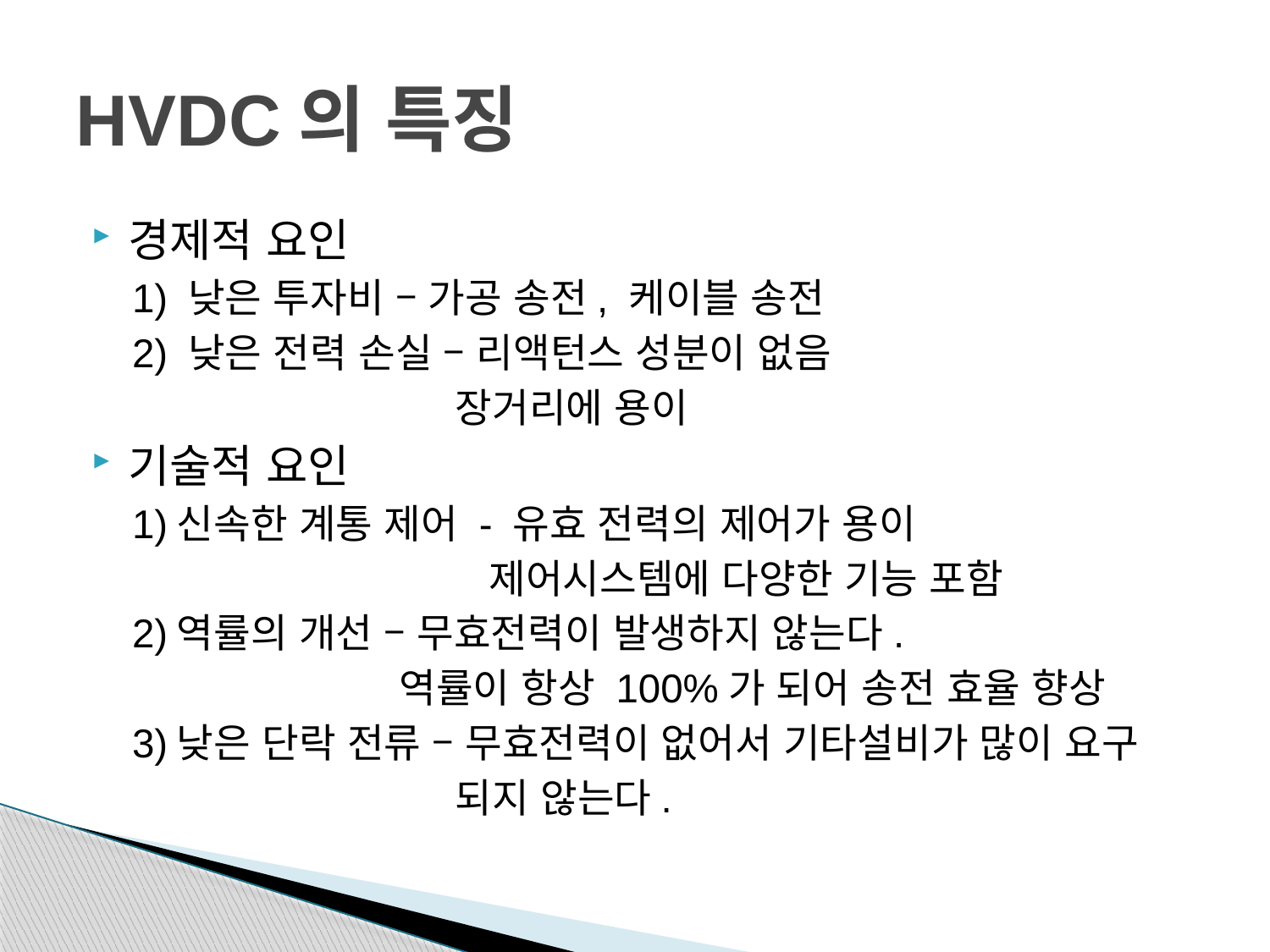

# HVDC의 특징
경제적 요인
     1) 낮은 투자비 – 가공 송전, 케이블 송전
     2) 낮은 전력 손실 – 리액턴스 성분이 없음
                                 장거리에 용이
기술적 요인
     1)신속한 계통 제어 - 유효 전력의 제어가 용이
                                    제어시스템에 다양한 기능 포함
     2)역률의 개선 – 무효전력이 발생하지 않는다.
                            역률이 항상 100%가 되어 송전 효율 향상
     3)낮은 단락 전류 – 무효전력이 없어서 기타설비가 많이 요구
                                 되지 않는다.